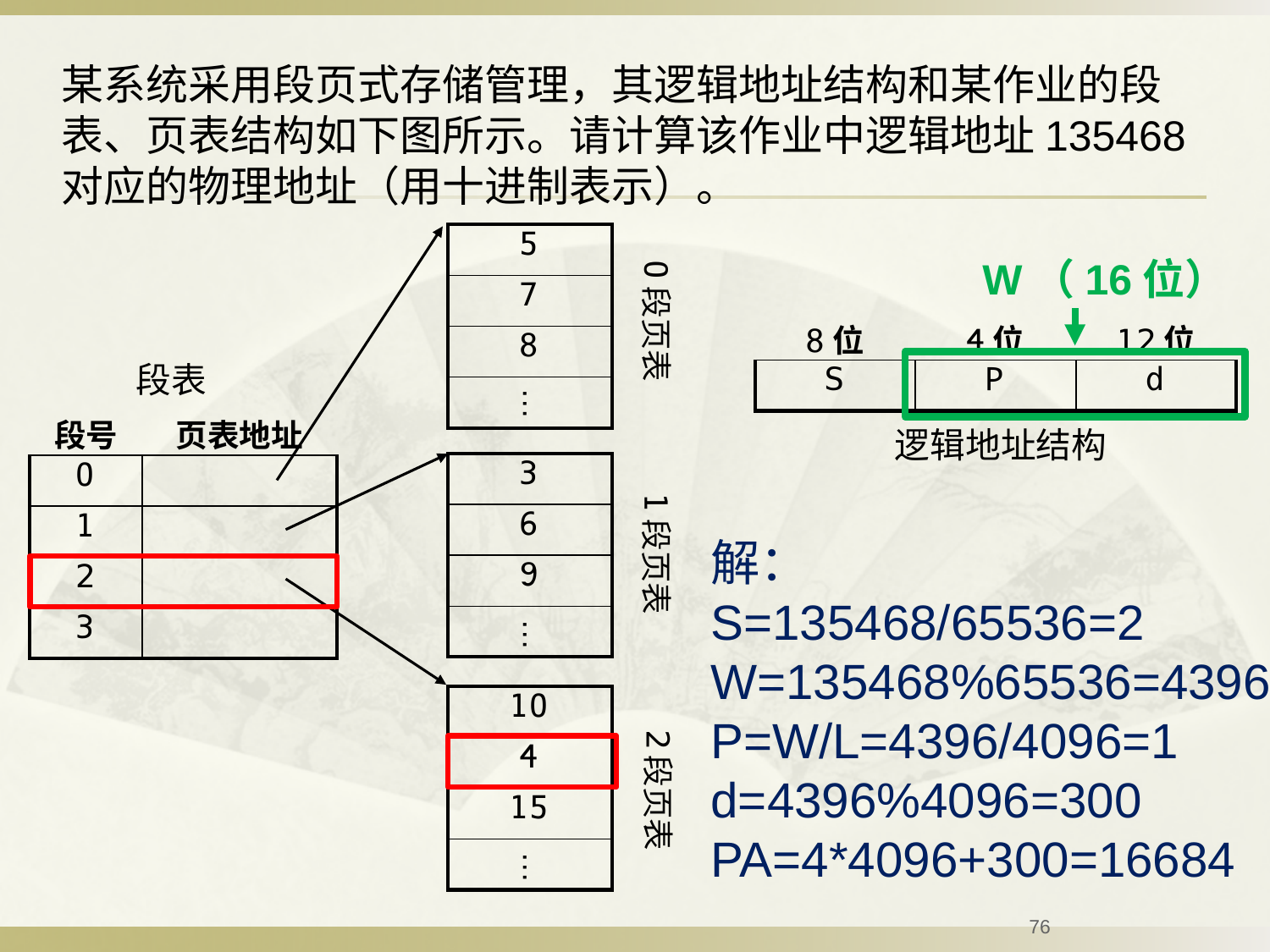

某系统采用段页式存储管理，其逻辑地址结构和某作业的段表、页表结构如下图所示。请计算该作业中逻辑地址135468对应的物理地址（用十进制表示）。
| 5 |
| --- |
| 7 |
| 8 |
|  |

0段页表
W（16位）
| 8位 | 4位 | 12位 |
| --- | --- | --- |
| S | P | d |
段表

…
| 段号 | 页表地址 |
| --- | --- |
| 0 |  |
| 1 |  |
| 2 |  |
| 3 |  |
逻辑地址结构

| 3 |
| --- |
| 6 |
| 9 |
|  |
1段页表
解：
S=135468/65536=2
W=135468%65536=4396
P=W/L=4396/4096=1
d=4396%4096=300
PA=4*4096+300=16684

…
| 10 |
| --- |
| 4 |
| 15 |
|  |
2段页表

…
76